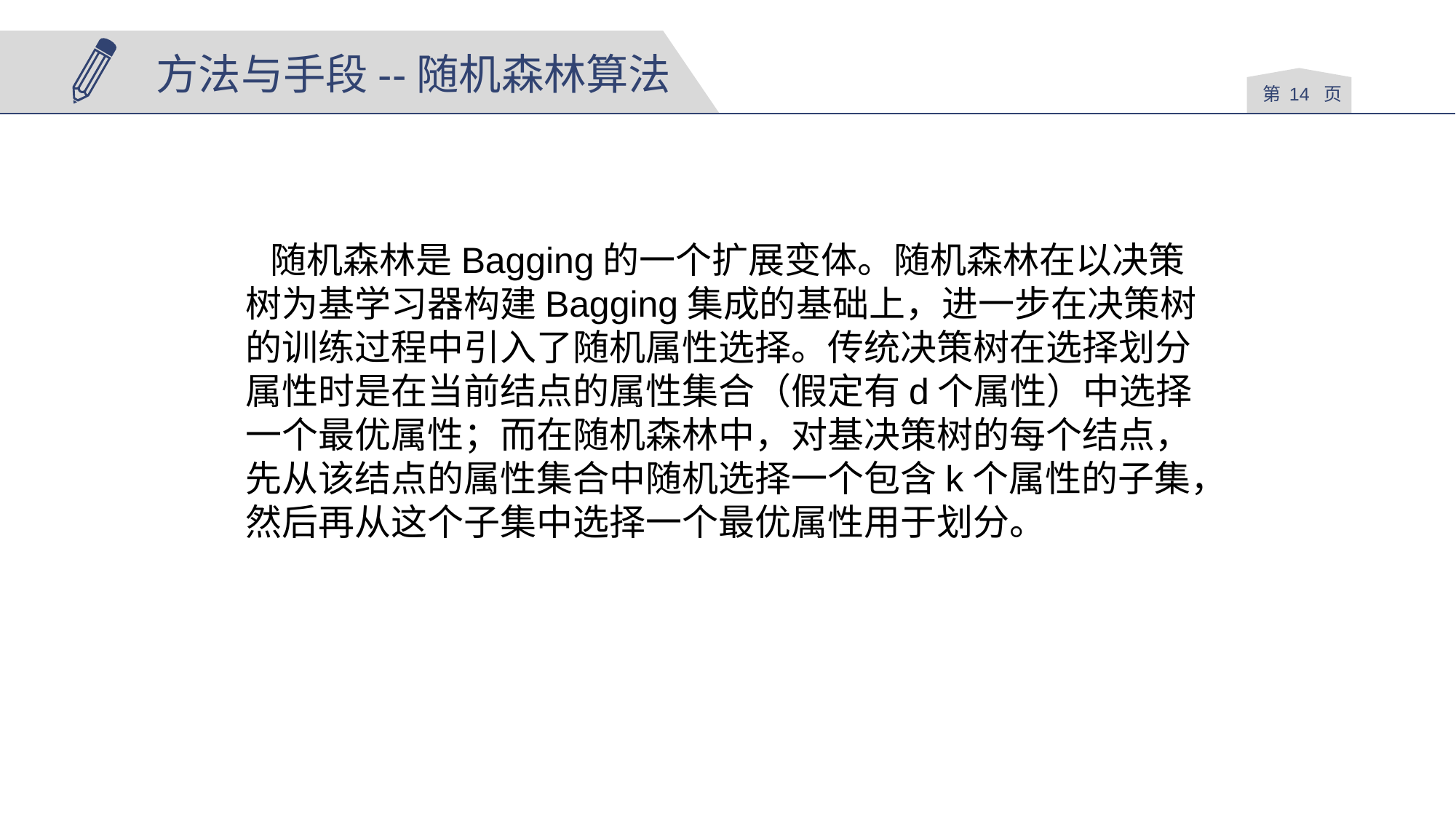

方法与手段--随机森林算法

第 14  页
  随机森林是Bagging的一个扩展变体。随机森林在以决策树为基学习器构建Bagging集成的基础上，进一步在决策树的训练过程中引入了随机属性选择。传统决策树在选择划分属性时是在当前结点的属性集合（假定有d个属性）中选择一个最优属性；而在随机森林中，对基决策树的每个结点，先从该结点的属性集合中随机选择一个包含k个属性的子集，然后再从这个子集中选择一个最优属性用于划分。